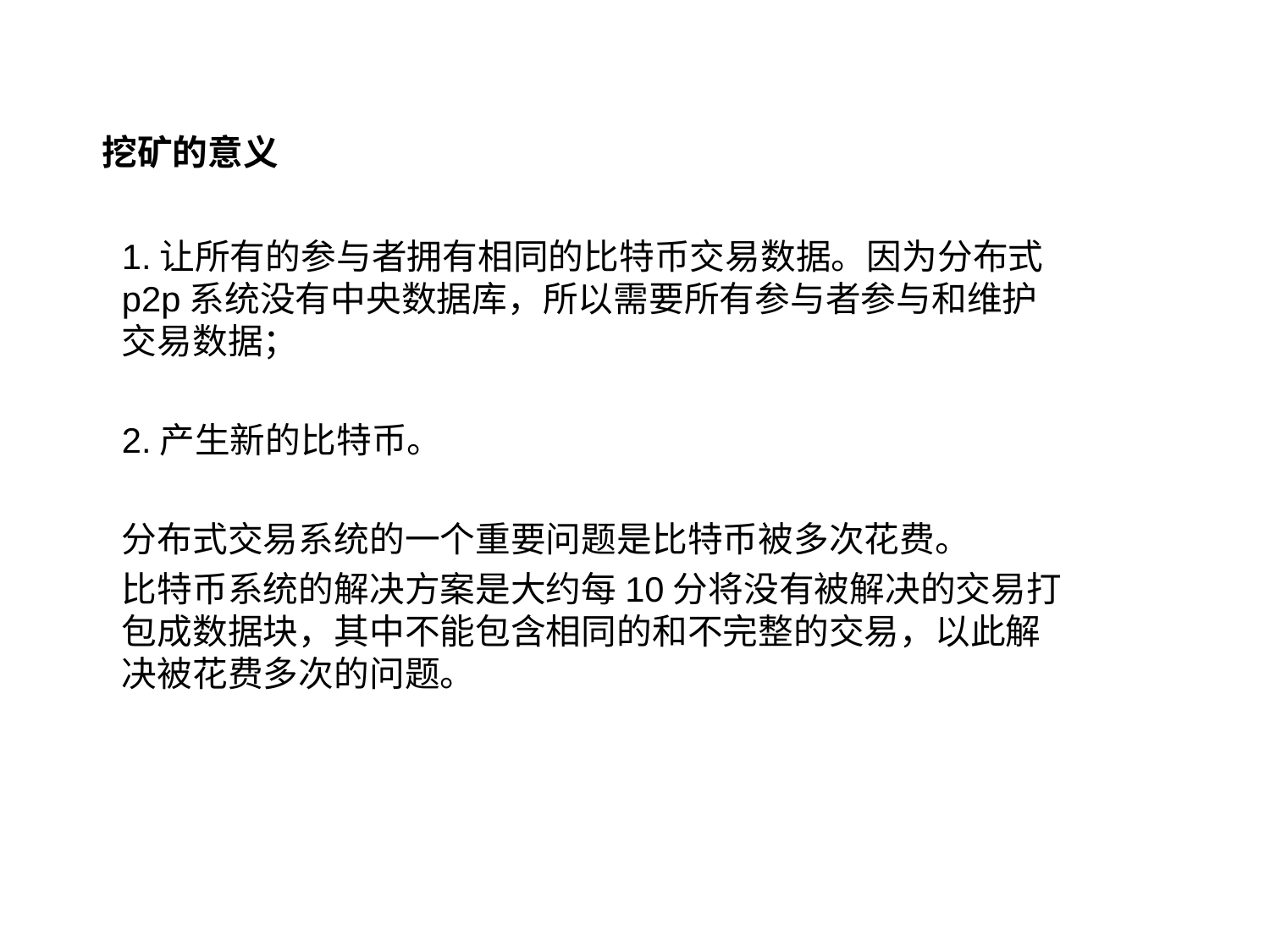

# 挖矿的意义
1.让所有的参与者拥有相同的比特币交易数据。因为分布式p2p系统没有中央数据库，所以需要所有参与者参与和维护交易数据；

2.产生新的比特币。

分布式交易系统的一个重要问题是比特币被多次花费。
比特币系统的解决方案是大约每10分将没有被解决的交易打包成数据块，其中不能包含相同的和不完整的交易，以此解决被花费多次的问题。